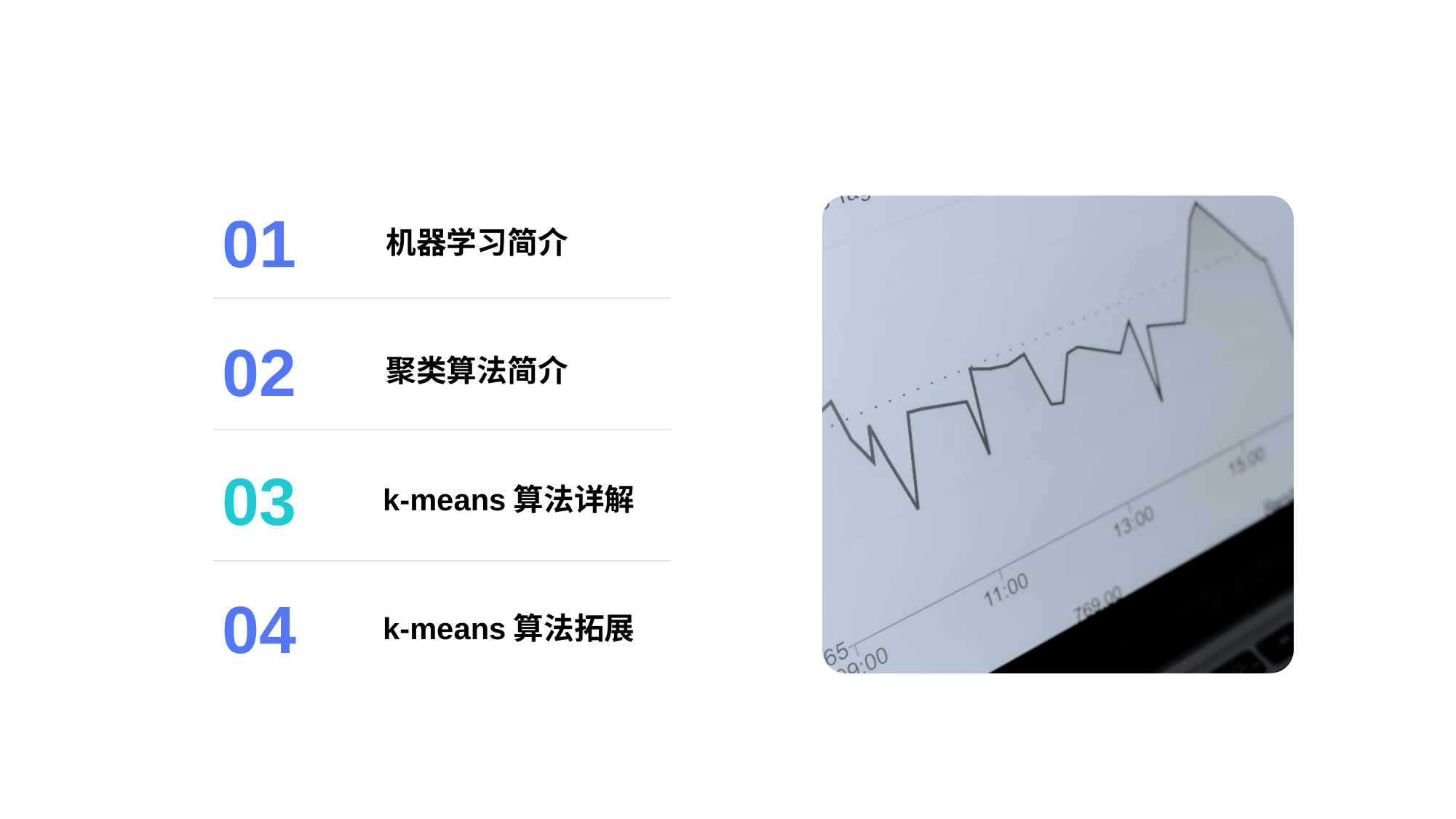

0 1

机器学习简介
0 2
聚类算法简介
0 3
k-means算法详解
0 4
k-means算法拓展